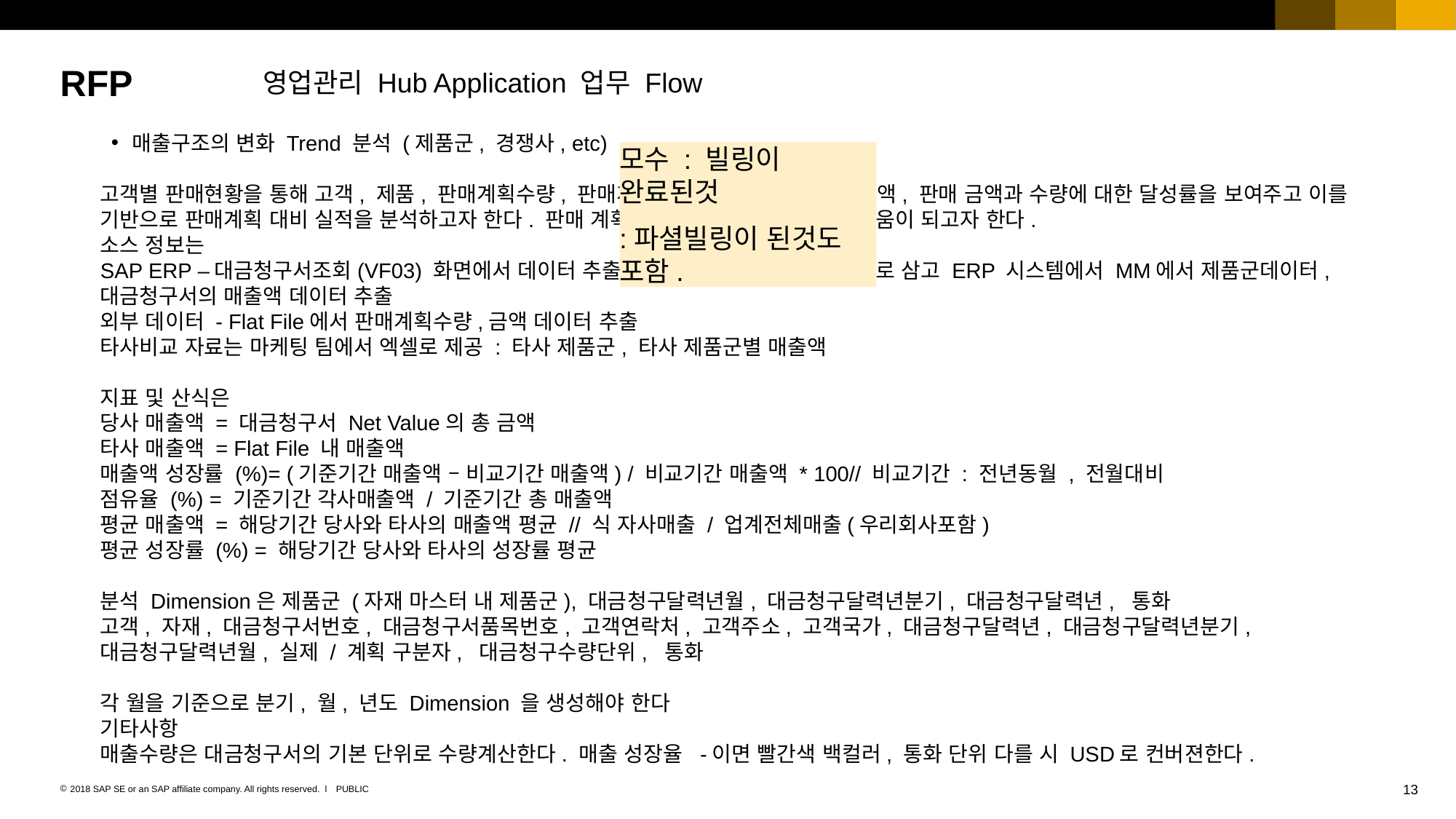

# RFP
영업관리 Hub Application 업무 Flow
 매출구조의 변화 Trend 분석 (제품군, 경쟁사, etc)

고객별 판매현황을 통해 고객, 제품, 판매계획수량, 판매계획금액, 매출수량, 매출금액, 판매 금액과 수량에 대한 달성률을 보여주고 이를 기반으로 판매계획 대비 실적을 분석하고자 한다. 판매 계획 수립과 매출 목표 달성에 도움이 되고자 한다.
소스 정보는
SAP ERP –대금청구서조회(VF03) 화면에서 데이터 추출하여 고객별 판매현황 기준으로 삼고 ERP 시스템에서 MM에서 제품군데이터, 대금청구서의 매출액 데이터 추출
외부 데이터 - Flat File에서 판매계획수량,금액 데이터 추출
타사비교 자료는 마케팅 팀에서 엑셀로 제공 : 타사 제품군, 타사 제품군별 매출액

지표 및 산식은
당사 매출액 = 대금청구서 Net Value의 총 금액
타사 매출액 = Flat File 내 매출액
매출액 성장률 (%)= (기준기간 매출액 – 비교기간 매출액) / 비교기간 매출액 * 100// 비교기간 : 전년동월 , 전월대비
점유율 (%) = 기준기간 각사매출액 / 기준기간 총 매출액
평균 매출액 = 해당기간 당사와 타사의 매출액 평균 // 식 자사매출 / 업계전체매출(우리회사포함)
평균 성장률 (%) = 해당기간 당사와 타사의 성장률 평균

분석 Dimension은 제품군 (자재 마스터 내 제품군), 대금청구달력년월, 대금청구달력년분기, 대금청구달력년,  통화
고객, 자재, 대금청구서번호, 대금청구서품목번호, 고객연락처, 고객주소, 고객국가, 대금청구달력년, 대금청구달력년분기, 대금청구달력년월, 실제 / 계획 구분자,  대금청구수량단위,  통화

각 월을 기준으로 분기, 월, 년도 Dimension 을 생성해야 한다
기타사항
매출수량은 대금청구서의 기본 단위로 수량계산한다. 매출 성장율  -이면 빨간색 백컬러, 통화 단위 다를 시 USD로 컨버젼한다.

모수 : 빌링이 완료된것
:파셜빌링이 된것도 포함.